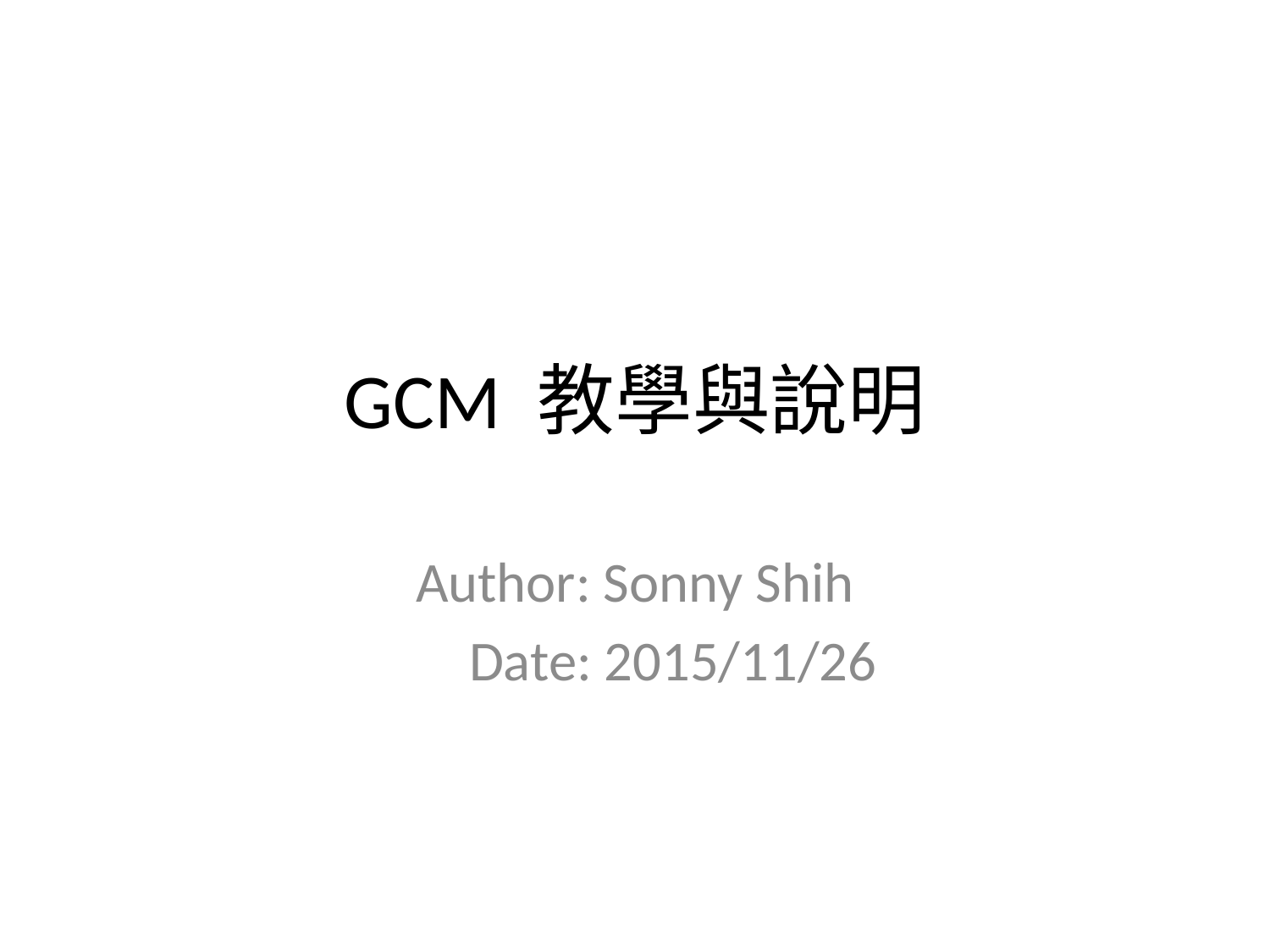

# GCM 教學與說明
Author: Sonny Shih
      Date: 2015/11/26